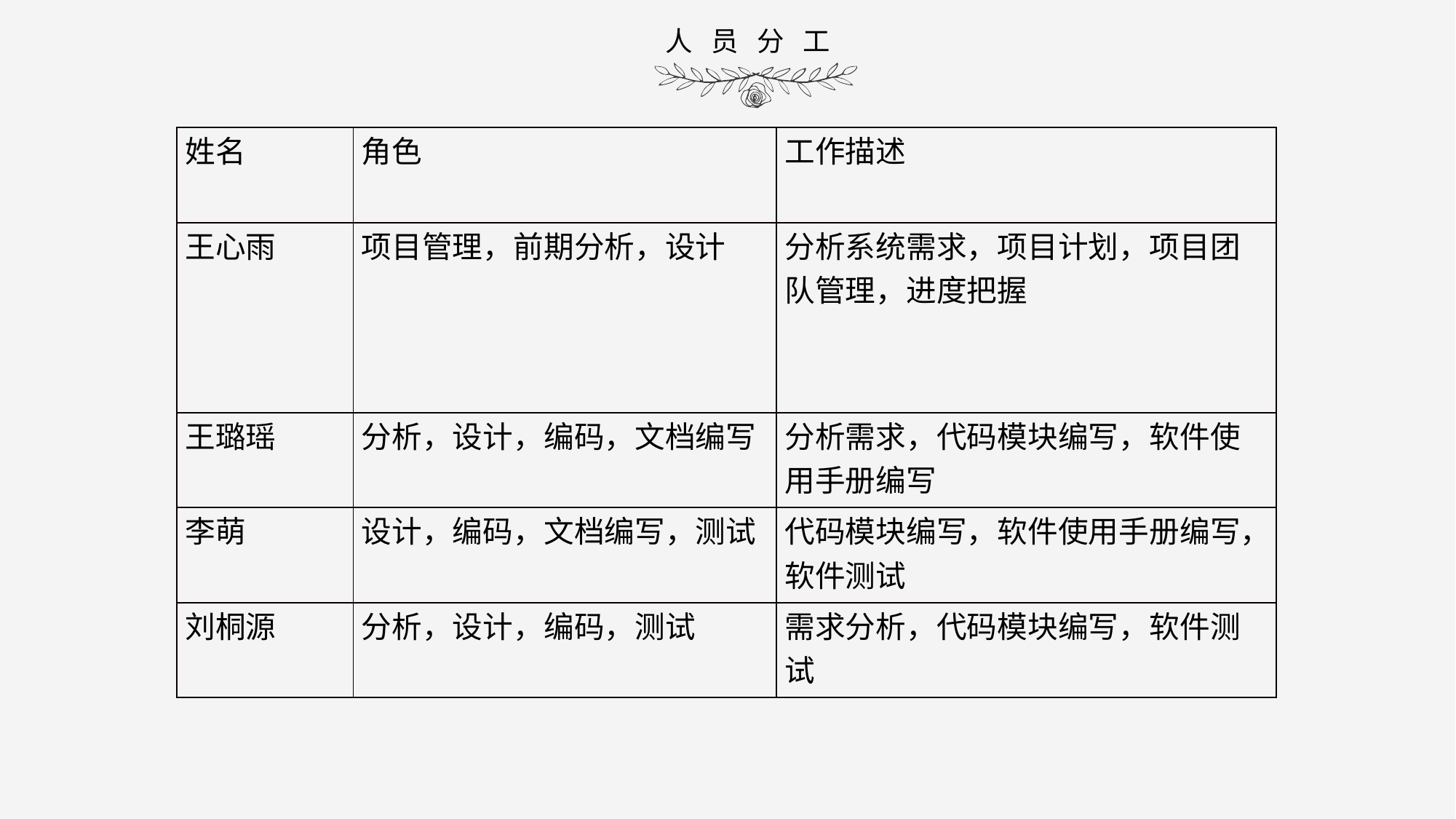

人   员   分   工

| 姓名 | 角色 | 工作描述 |
| --- | --- | --- |
| 王心雨 | 项目管理，前期分析，设计 | 分析系统需求，项目计划，项目团队管理，进度把握 |
| 王璐瑶 | 分析，设计，编码，文档编写 | 分析需求，代码模块编写，软件使用手册编写 |
| 李萌 | 设计，编码，文档编写，测试 | 代码模块编写，软件使用手册编写，软件测试 |
| 刘桐源 | 分析，设计，编码，测试 | 需求分析，代码模块编写，软件测试 |